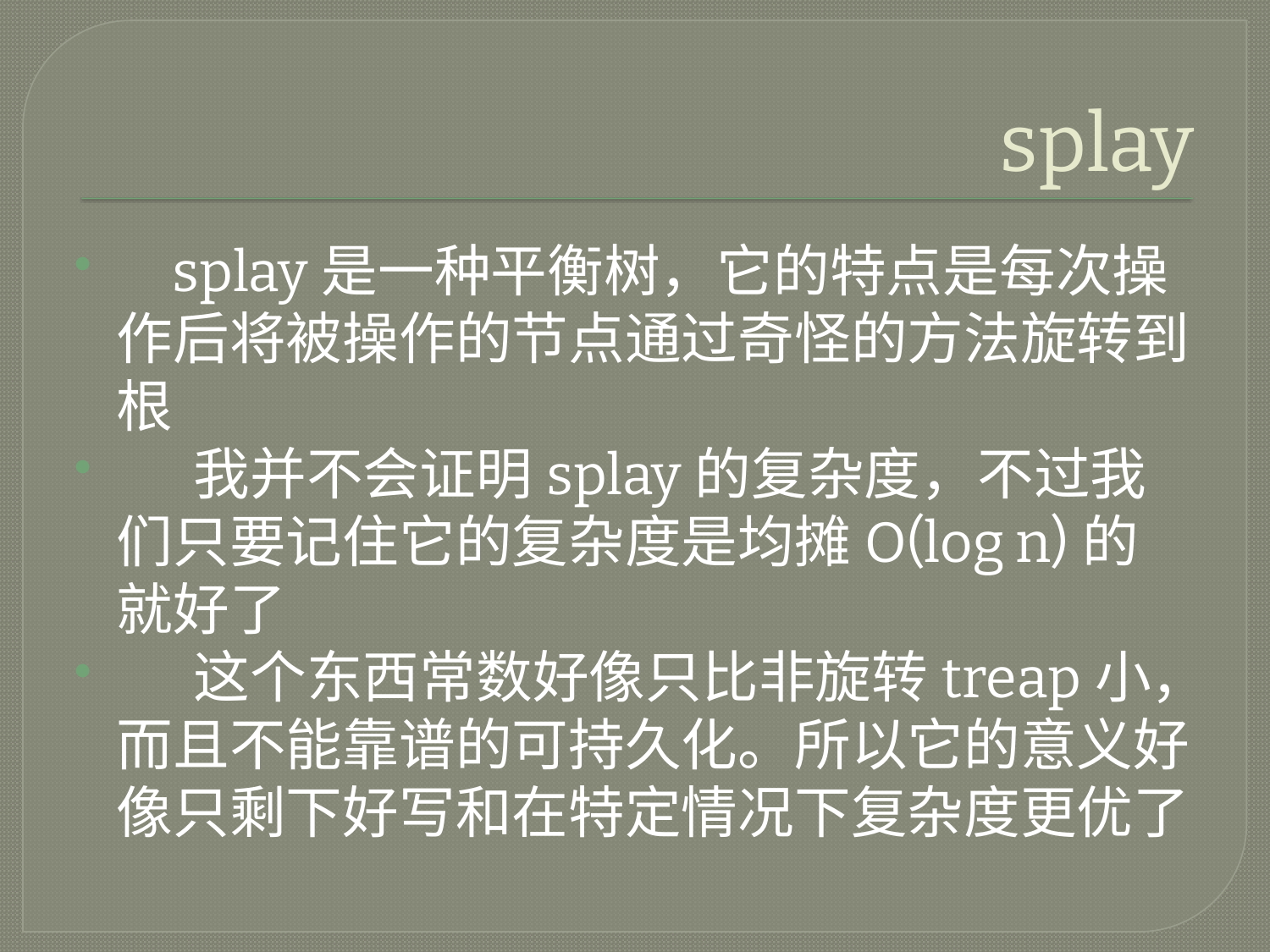

# splay
     splay是一种平衡树，它的特点是每次操作后将被操作的节点通过奇怪的方法旋转到根
     我并不会证明splay的复杂度，不过我们只要记住它的复杂度是均摊O(log n)的就好了
     这个东西常数好像只比非旋转treap小，而且不能靠谱的可持久化。所以它的意义好像只剩下好写和在特定情况下复杂度更优了